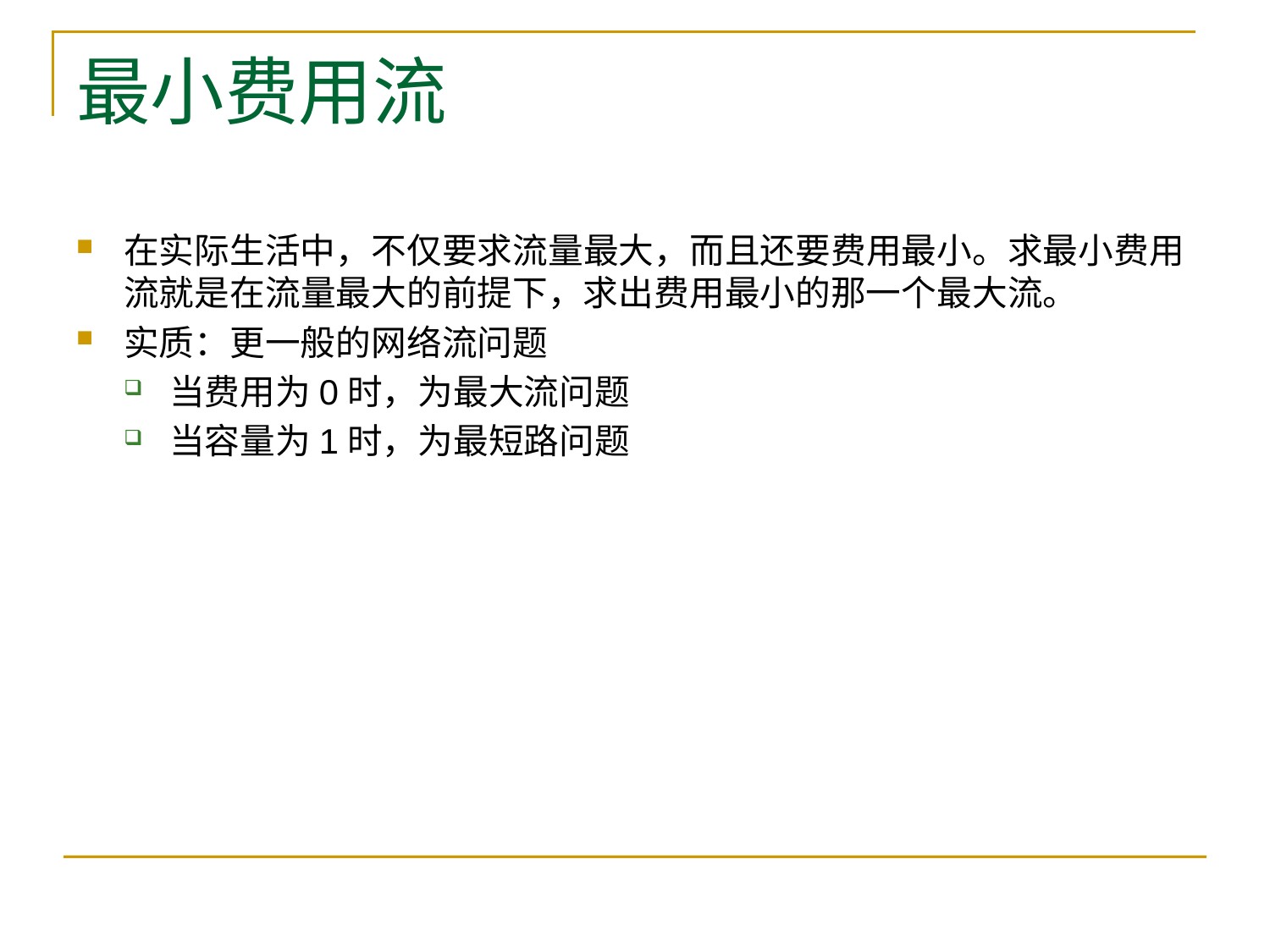

# 最小费用流
在实际生活中，不仅要求流量最大，而且还要费用最小。求最小费用流就是在流量最大的前提下，求出费用最小的那一个最大流。
实质：更一般的网络流问题
当费用为0时，为最大流问题
当容量为1时，为最短路问题